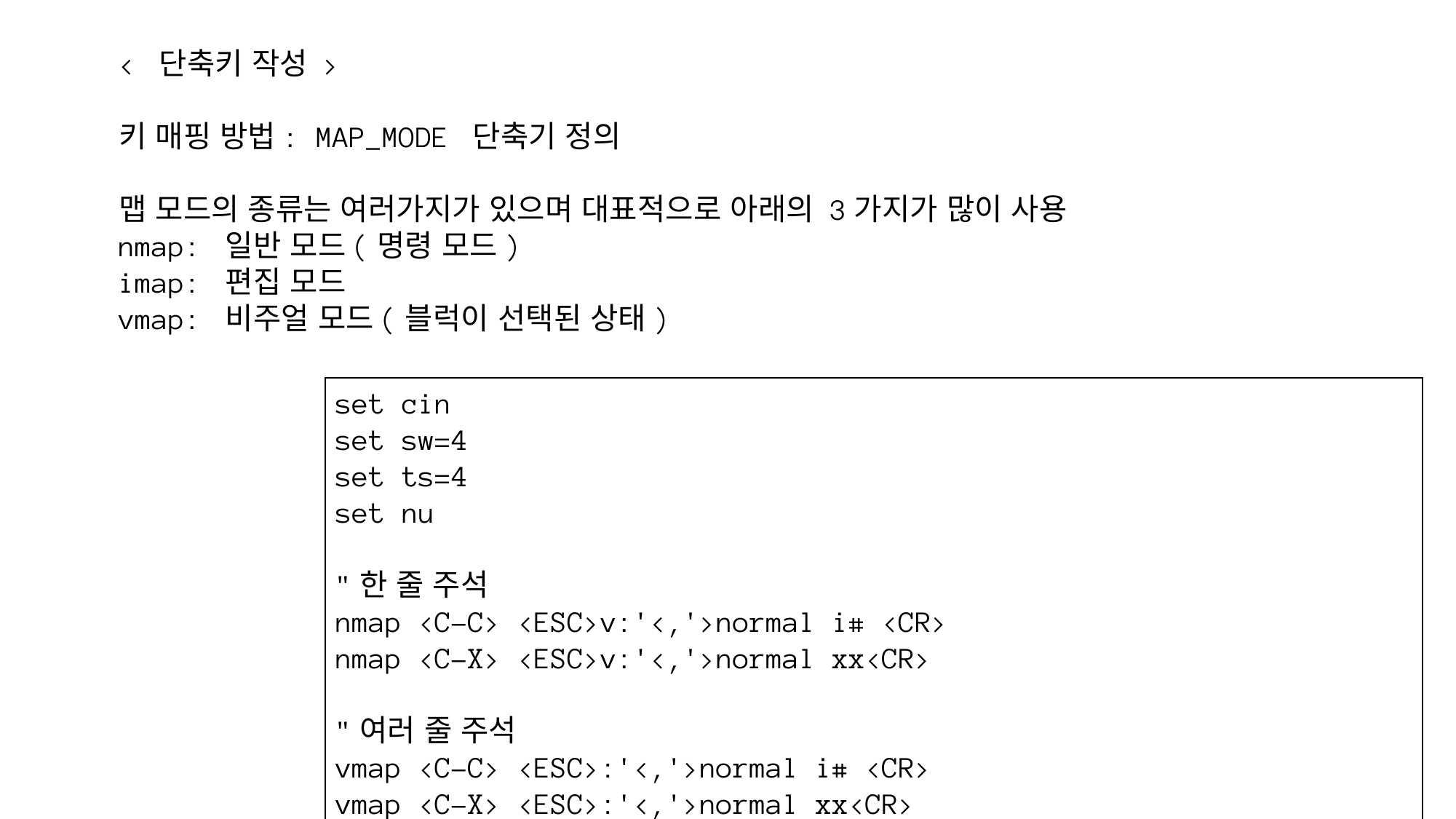

< 단축키 작성 >

키 매핑 방법: MAP_MODE 단축기 정의

맵 모드의 종류는 여러가지가 있으며 대표적으로 아래의 3가지가 많이 사용
nmap: 일반 모드(명령 모드)
imap: 편집 모드
vmap: 비주얼 모드(블럭이 선택된 상태)
set cin
set sw=4
set ts=4
set nu

"한 줄 주석
nmap <C-C> <ESC>v:'<,'>normal i# <CR>
nmap <C-X> <ESC>v:'<,'>normal xx<CR>

"여러 줄 주석
vmap <C-C> <ESC>:'<,'>normal i# <CR>
vmap <C-X> <ESC>:'<,'>normal xx<CR>

"run script
nmap <F5> <ESC>:w<CR><ESC>:! chmod +x %<CR><ESC>:! clear; ./%<CR>